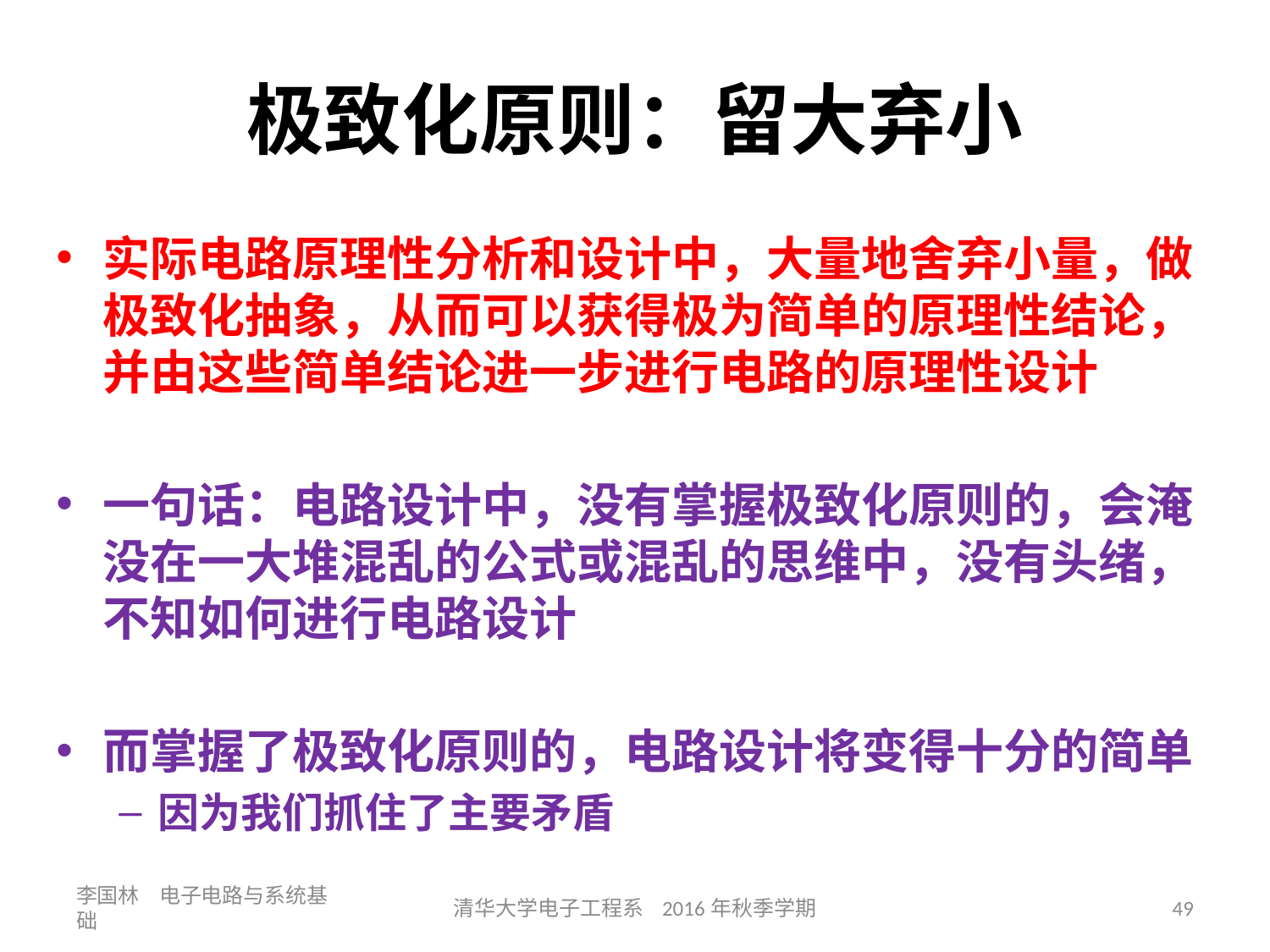

# 极致化原则：留大弃小
实际电路原理性分析和设计中，大量地舍弃小量，做极致化抽象，从而可以获得极为简单的原理性结论，并由这些简单结论进一步进行电路的原理性设计

一句话：电路设计中，没有掌握极致化原则的，会淹没在一大堆混乱的公式或混乱的思维中，没有头绪，不知如何进行电路设计

而掌握了极致化原则的，电路设计将变得十分的简单
因为我们抓住了主要矛盾

李国林   电子电路与系统基础
清华大学电子工程系  2016年秋季学期
49